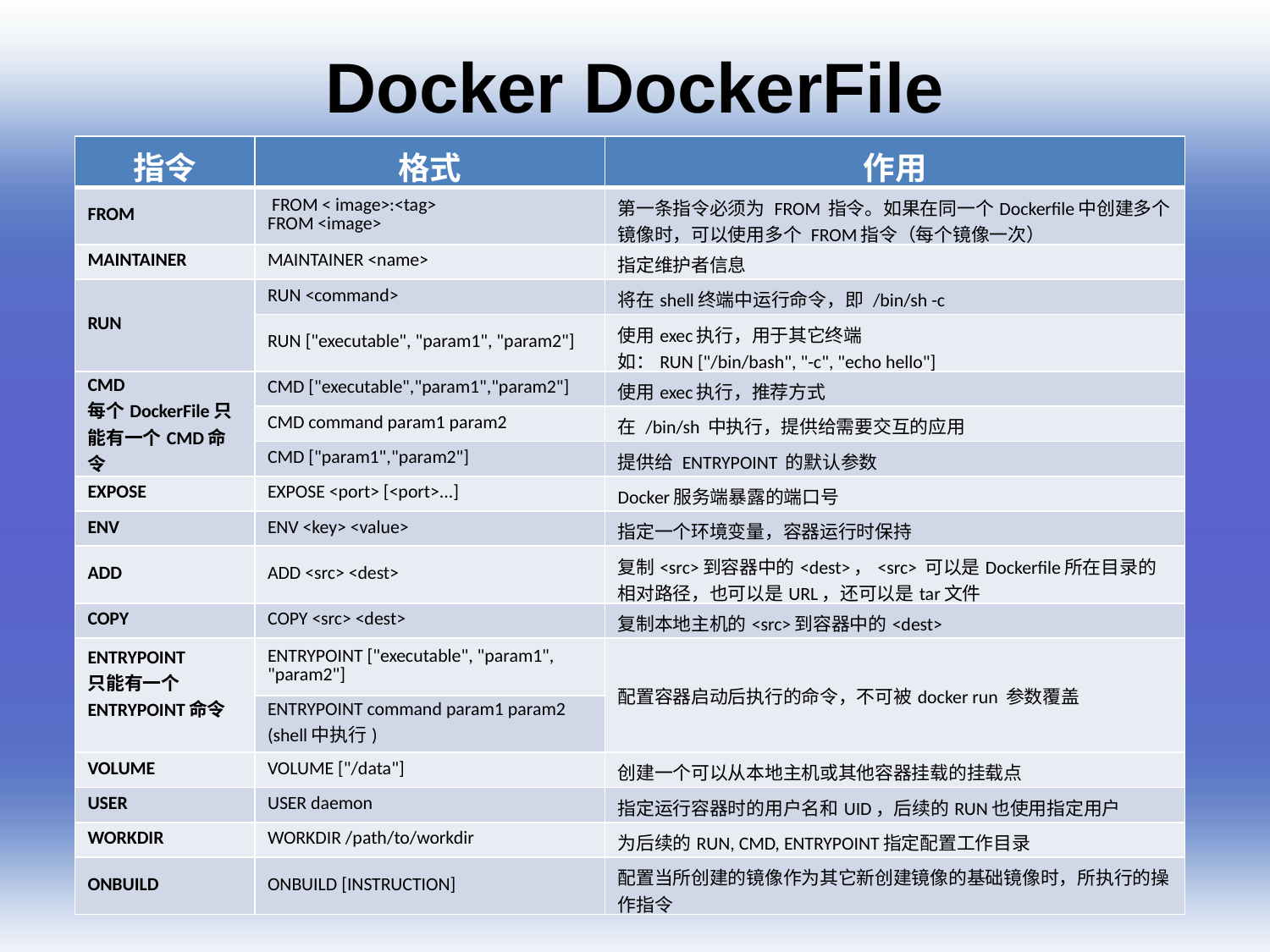

Docker DockerFile
| 指令 | 格式 | 作用 |
| --- | --- | --- |
| FROM | FROM < image>:<tag> FROM <image> | 第一条指令必须为 FROM 指令。如果在同一个Dockerfile中创建多个镜像时，可以使用多个 FROM指令（每个镜像一次） |
| MAINTAINER | MAINTAINER <name> | 指定维护者信息 |
| RUN | RUN <command> | 将在shell终端中运行命令，即 /bin/sh -c |
|  | RUN ["executable", "param1", "param2"] | 使用exec执行，用于其它终端 如：RUN ["/bin/bash", "-c", "echo hello"] |
| CMD 每个DockerFile只能有一个CMD命令 | CMD ["executable","param1","param2"] | 使用exec执行，推荐方式 |
|  | CMD command param1 param2 | 在 /bin/sh 中执行，提供给需要交互的应用 |
|  | CMD ["param1","param2"] | 提供给 ENTRYPOINT 的默认参数 |
| EXPOSE | EXPOSE <port> [<port>...] | Docker服务端暴露的端口号 |
| ENV | ENV <key> <value> | 指定一个环境变量，容器运行时保持 |
| ADD | ADD <src> <dest> | 复制<src>到容器中的<dest>，<src> 可以是Dockerfile所在目录的相对路径，也可以是URL，还可以是tar文件 |
| COPY | COPY <src> <dest> | 复制本地主机的<src>到容器中的<dest> |
| ENTRYPOINT 只能有一个ENTRYPOINT命令 | ENTRYPOINT ["executable", "param1", "param2"] | 配置容器启动后执行的命令，不可被docker run 参数覆盖 |
|  | ENTRYPOINT command param1 param2 (shell中执行) |  |
| VOLUME | VOLUME ["/data"] | 创建一个可以从本地主机或其他容器挂载的挂载点 |
| USER | USER daemon | 指定运行容器时的用户名和UID，后续的RUN也使用指定用户 |
| WORKDIR | WORKDIR /path/to/workdir | 为后续的RUN, CMD, ENTRYPOINT指定配置工作目录 |
| ONBUILD | ONBUILD [INSTRUCTION] | 配置当所创建的镜像作为其它新创建镜像的基础镜像时，所执行的操作指令 |